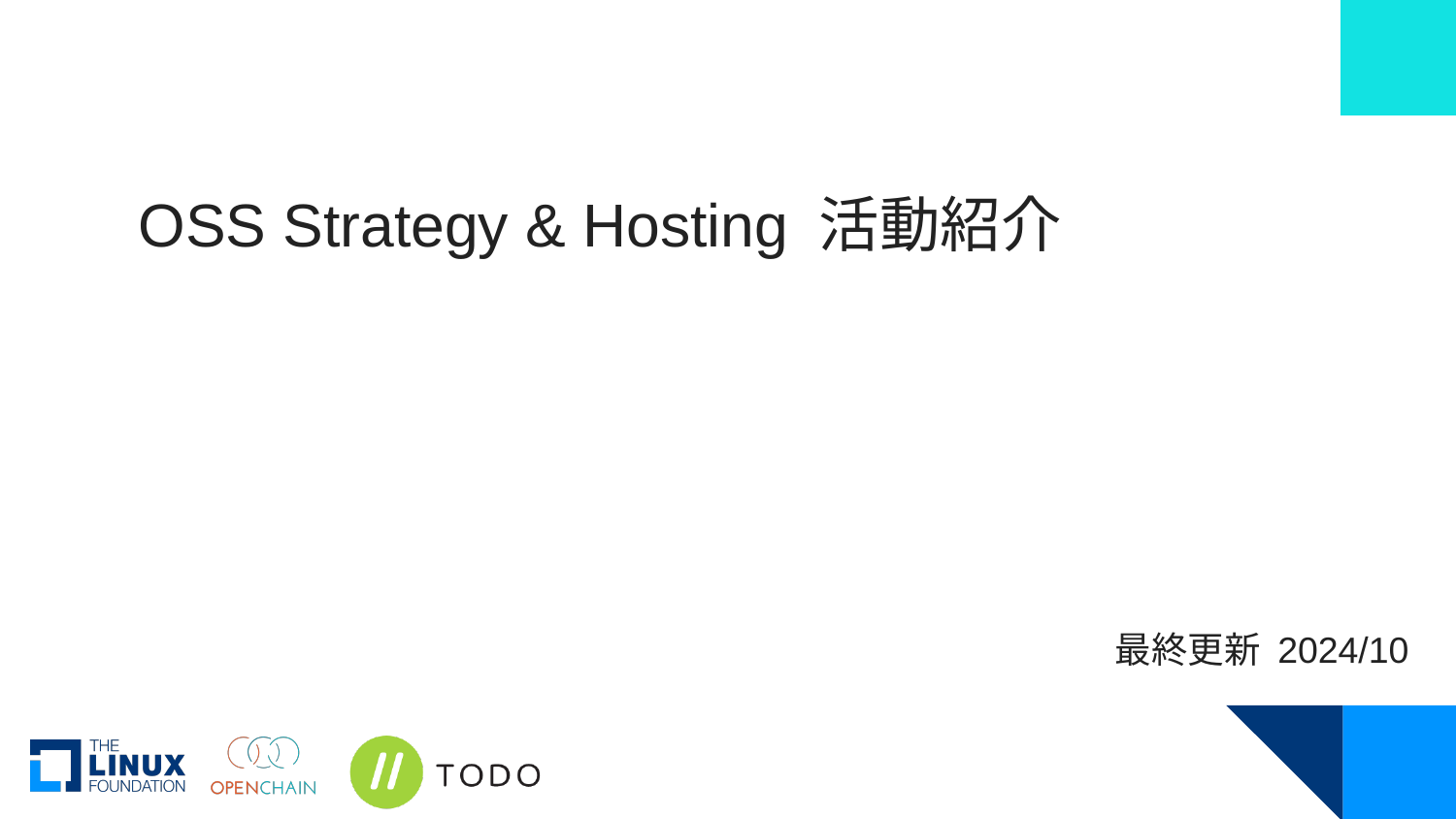

# OSS Strategy & Hosting 活動紹介

最終更新 2024/10